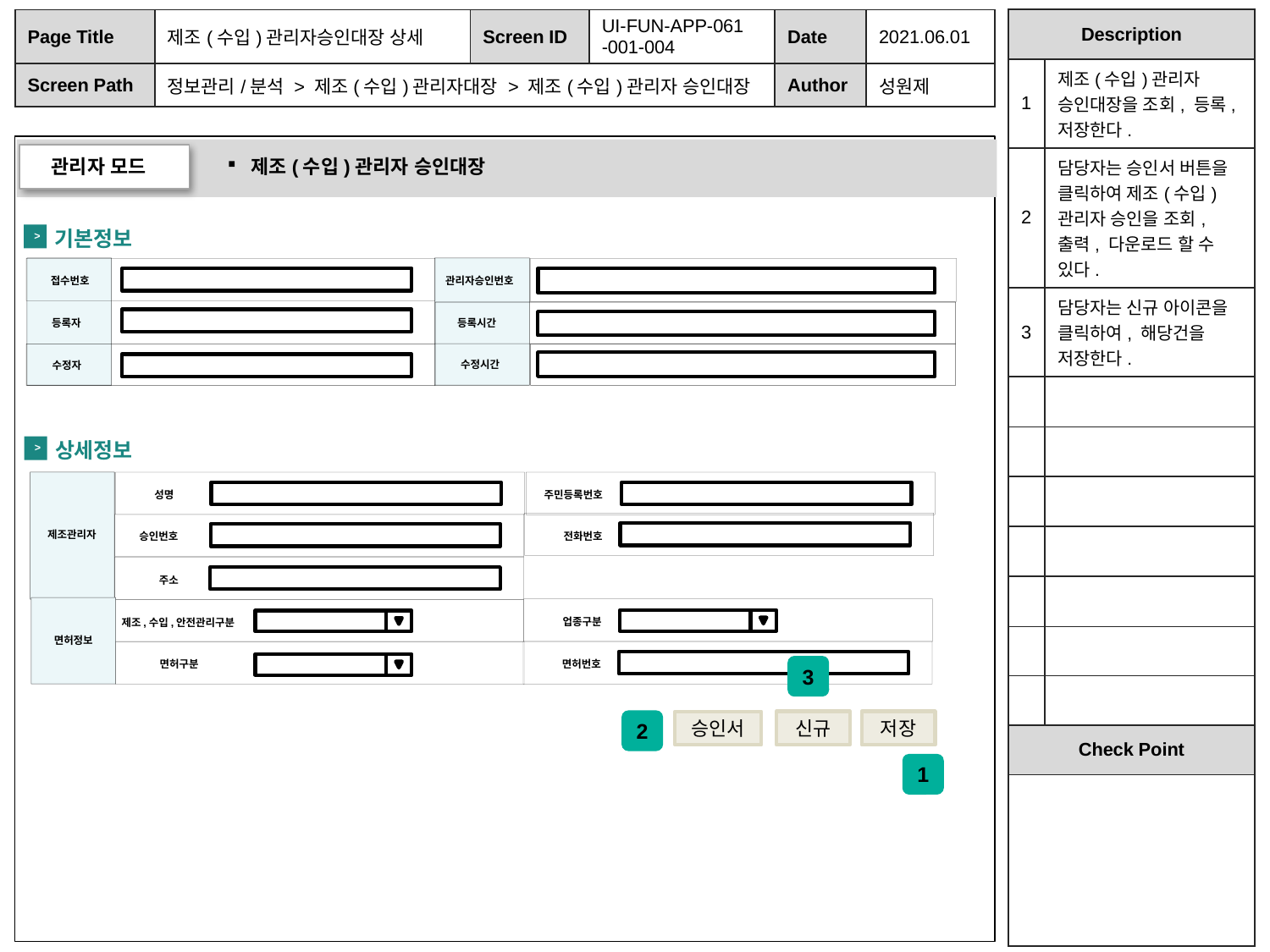

| Description |  |
| --- | --- |
| 1 | 제조(수입)관리자 승인대장을 조회, 등록, 저장한다. |
| 2 | 담당자는 승인서 버튼을 클릭하여 제조(수입)관리자 승인을 조회, 출력, 다운로드 할 수 있다. |
| 3 | 담당자는 신규 아이콘을 클릭하여, 해당건을 저장한다. |
|  |  |
|  |  |
|  |  |
|  |  |
|  |  |
|  |  |
|  |  |
| Check Point |  |
|  |  |
| Page Title | 제조(수입)관리자승인대장 상세 | Screen ID | UI-FUN-APP-061 -001-004 | Date | 2021.06.01 |
| --- | --- | --- | --- | --- | --- |
| Screen Path | 정보관리/분석 > 제조(수입)관리자대장 > 제조(수입)관리자 승인대장 |  |  | Author | 성원제 |

관리자 모드
제조(수입)관리자 승인대장
기본정보
>

접수번호

관리자승인번호

등록시간
등록자

수정시간

수정자

상세정보
>

성명

주민등록번호

전화번호

승인번호

제조관리자

주소

업종구분

제조,수입,안전관리구분

면허정보

면허번호

면허구분

3
2
신규
저장
승인서
1